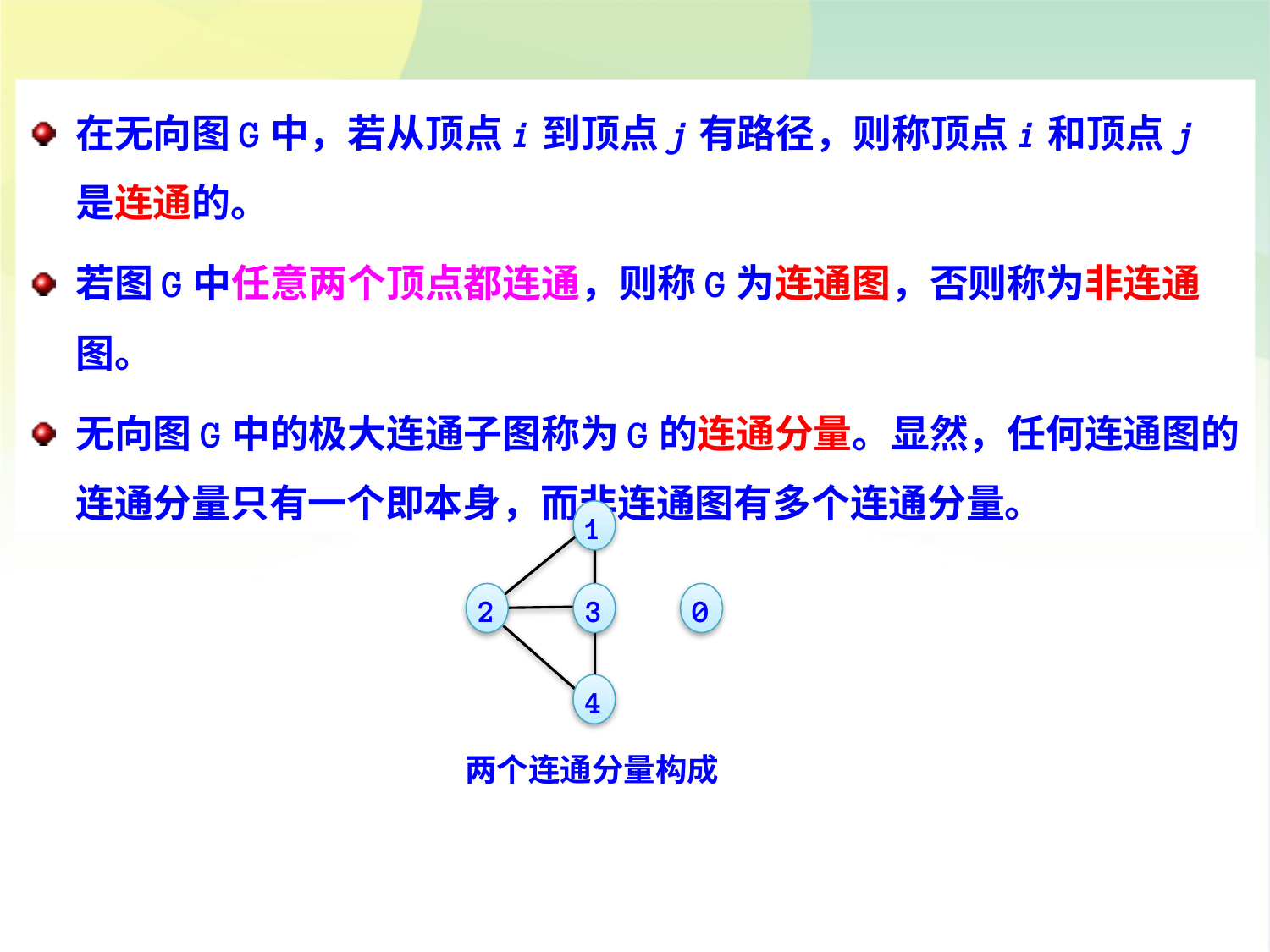

在无向图G中，若从顶点i到顶点j有路径，则称顶点i和顶点j是连通的。
若图G中任意两个顶点都连通，则称G为连通图，否则称为非连通图。
无向图G中的极大连通子图称为G的连通分量。显然，任何连通图的连通分量只有一个即本身，而非连通图有多个连通分量。
1

2
3
0

4
两个连通分量构成